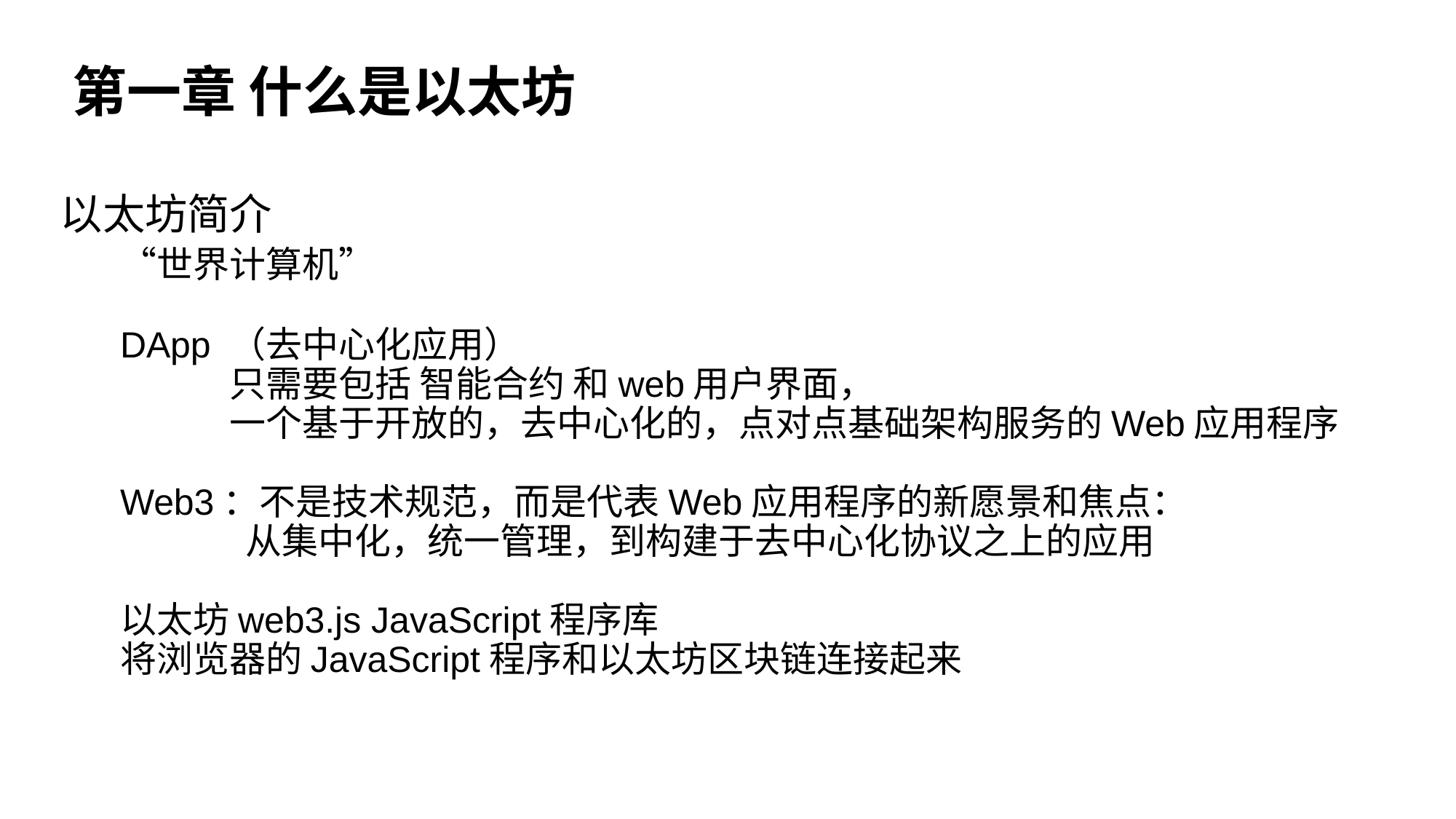

# 第一章 什么是以太坊 以太坊简介 “世界计算机” DApp （去中心化应用） 只需要包括 智能合约 和web用户界面， 一个基于开放的，去中心化的，点对点基础架构服务的Web应用程序 Web3：不是技术规范，而是代表Web应用程序的新愿景和焦点： 从集中化，统一管理，到构建于去中心化协议之上的应用 以太坊web3.js JavaScript程序库 将浏览器的JavaScript程序和以太坊区块链连接起来